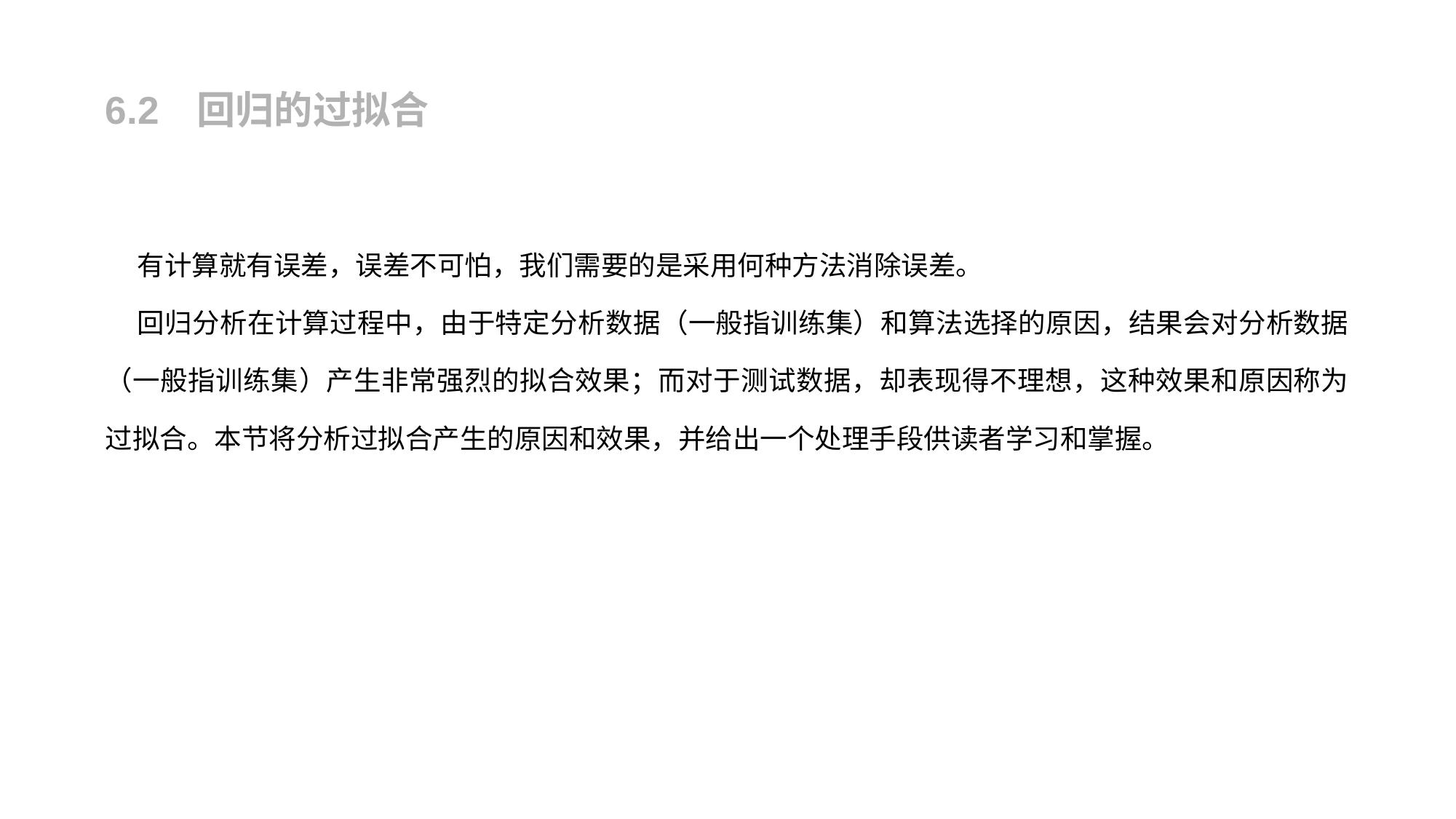

# 6.2  回归的过拟合
有计算就有误差，误差不可怕，我们需要的是采用何种方法消除误差。
回归分析在计算过程中，由于特定分析数据（一般指训练集）和算法选择的原因，结果会对分析数据（一般指训练集）产生非常强烈的拟合效果；而对于测试数据，却表现得不理想，这种效果和原因称为过拟合。本节将分析过拟合产生的原因和效果，并给出一个处理手段供读者学习和掌握。